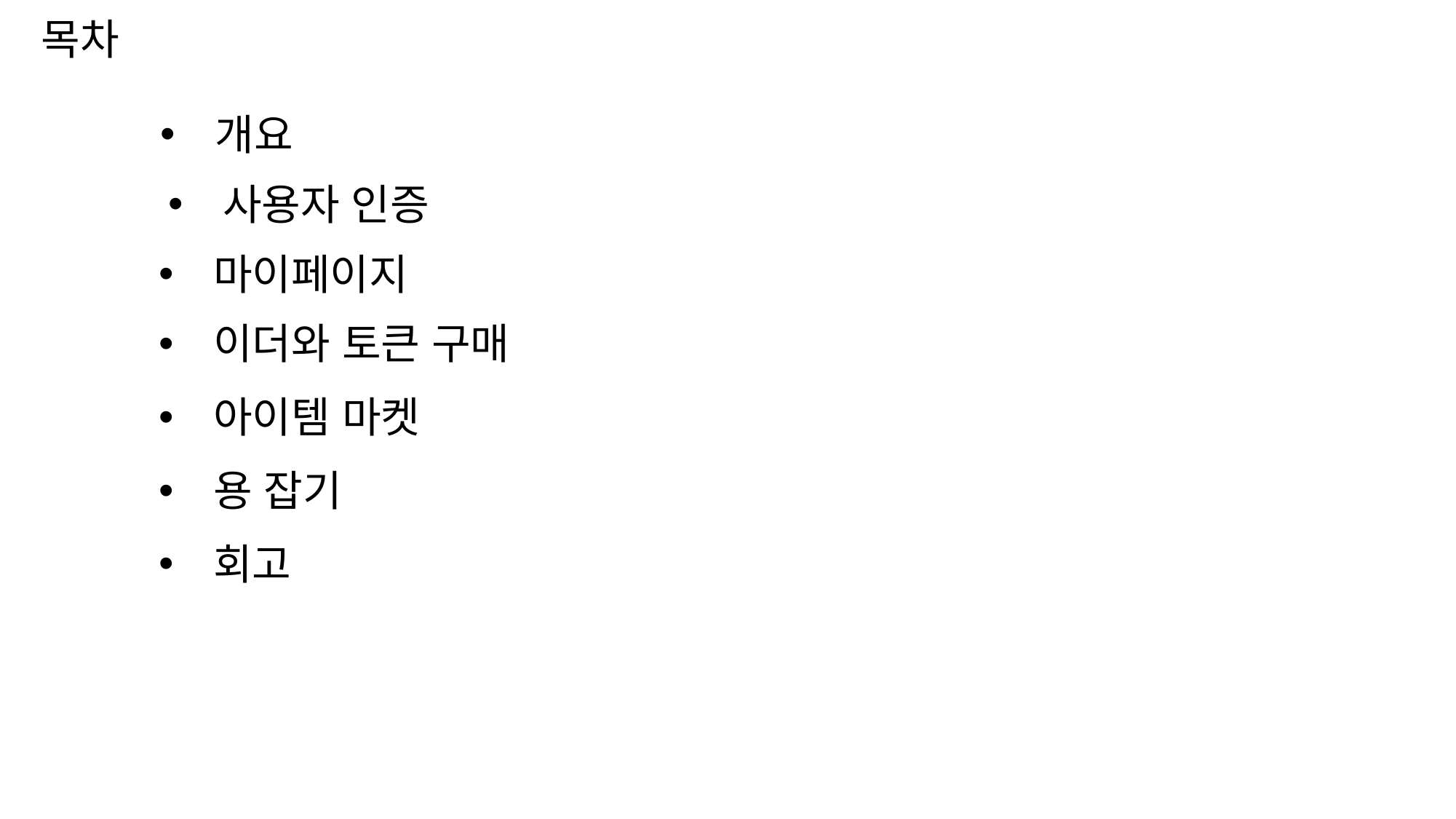

# 목차
개요
사용자 인증
마이페이지
이더와 토큰 구매
아이템 마켓
용 잡기
회고